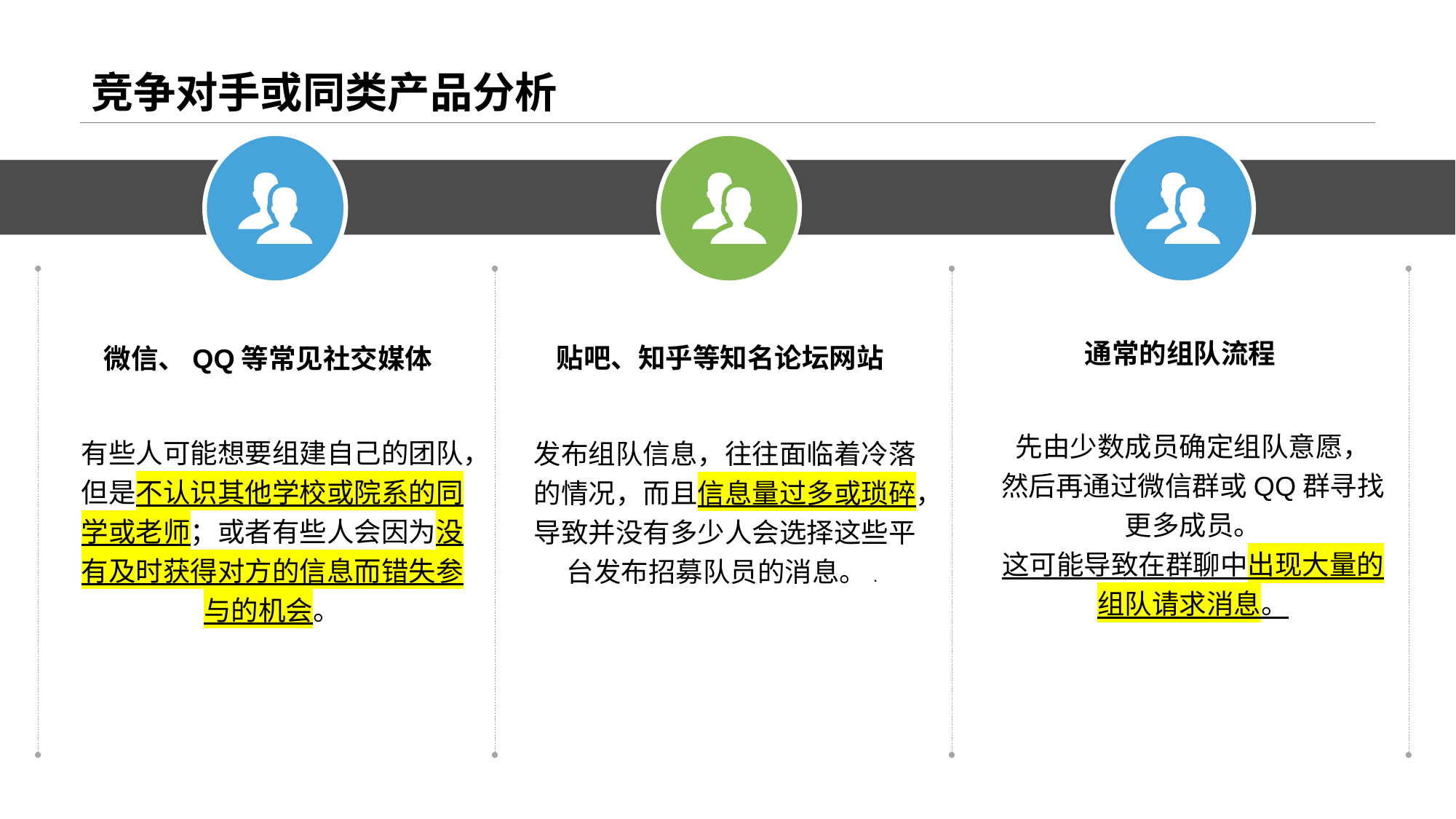

# 竞争对手或同类产品分析

发布组队信息，往往面临着冷落的情况，而且信息量过多或琐碎，导致并没有多少人会选择这些平台发布招募队员的消息。.
通常的组队流程
先由少数成员确定组队意愿，
然后再通过微信群或QQ群寻找更多成员。
这可能导致在群聊中出现大量的组队请求消息。
微信、QQ等常见社交媒体
有些人可能想要组建自己的团队，但是不认识其他学校或院系的同学或老师；或者有些人会因为没有及时获得对方的信息而错失参与的机会。
贴吧、知乎等知名论坛网站